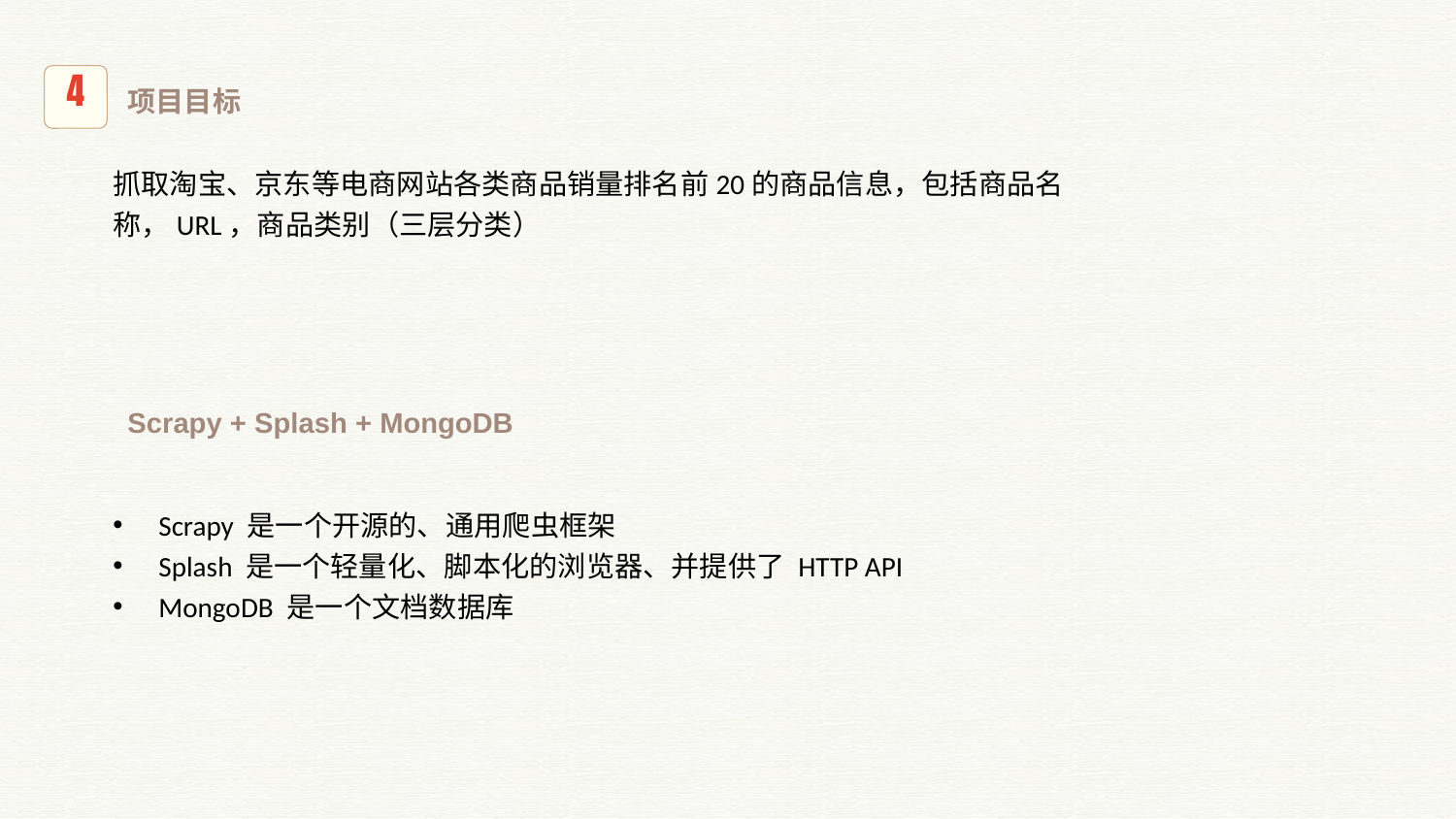

项目目标
抓取淘宝、京东等电商网站各类商品销量排名前20的商品信息，包括商品名称，URL，商品类别（三层分类）
Scrapy + Splash + MongoDB
Scrapy 是一个开源的、通用爬虫框架
Splash 是一个轻量化、脚本化的浏览器、并提供了 HTTP API
MongoDB 是一个文档数据库